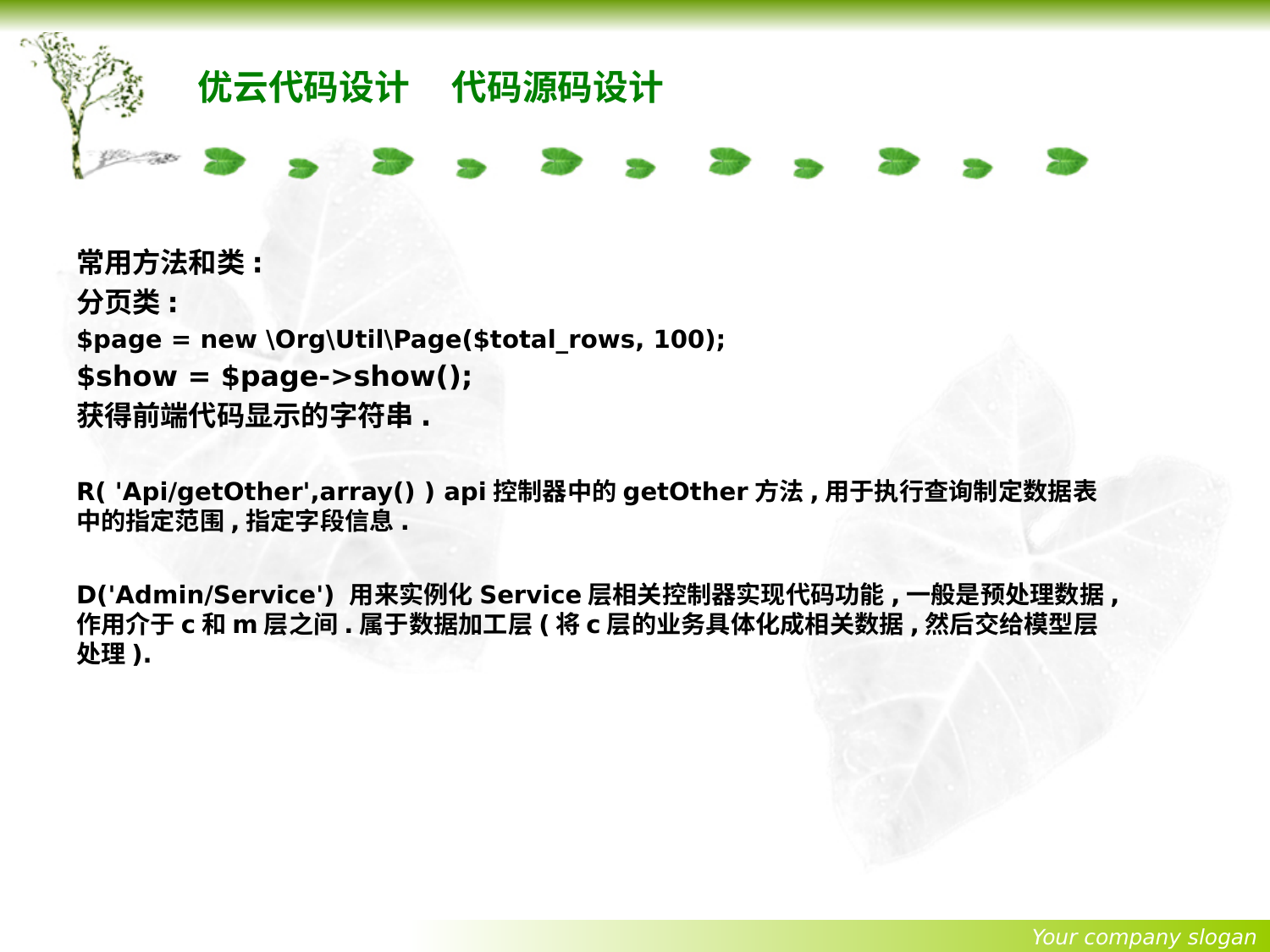

# 优云代码设计	代码源码设计

常用方法和类:
分页类:
$page = new \Org\Util\Page($total_rows, 100);
$show = $page->show();
获得前端代码显示的字符串.

R( 'Api/getOther',array() ) api控制器中的getOther方法,用于执行查询制定数据表中的指定范围,指定字段信息.

D('Admin/Service') 用来实例化Service层相关控制器实现代码功能,一般是预处理数据,作用介于c和m层之间.属于数据加工层(将c层的业务具体化成相关数据,然后交给模型层处理).